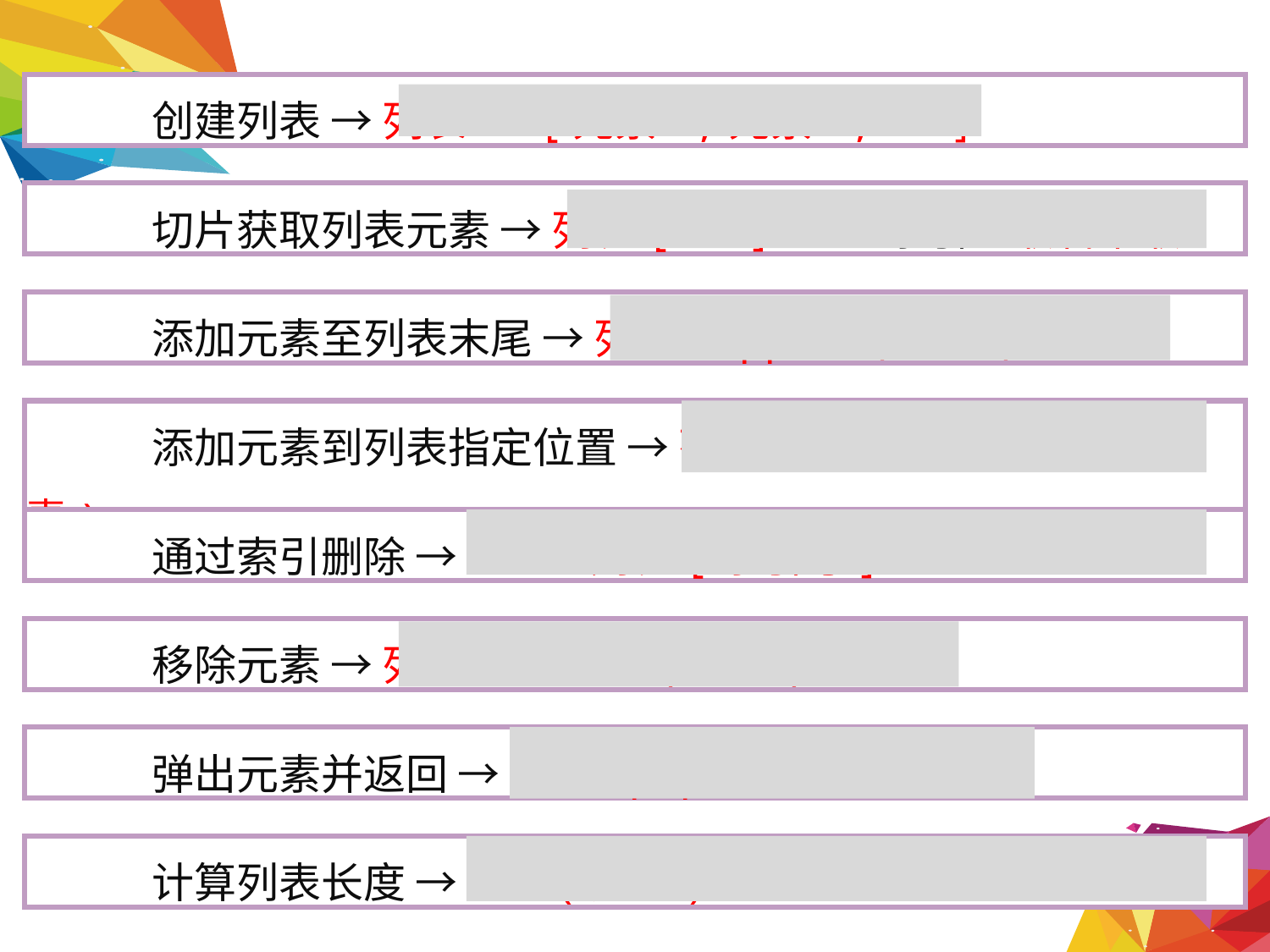

创建列表 → 列表 = [元素1,元素2,···]

	切片获取列表元素 → 列表[?:?]    索引左取右不取

	添加元素至列表末尾 → 列表.append(元素)

	添加元素到列表指定位置 → 列表.insert(索引号,元素)

	通过索引删除 → del 列表[索引号]

	移除元素 → 列表.remove(元素)

	弹出元素并返回 → 列表.pop(索引号)

	计算列表长度 → len(列表)